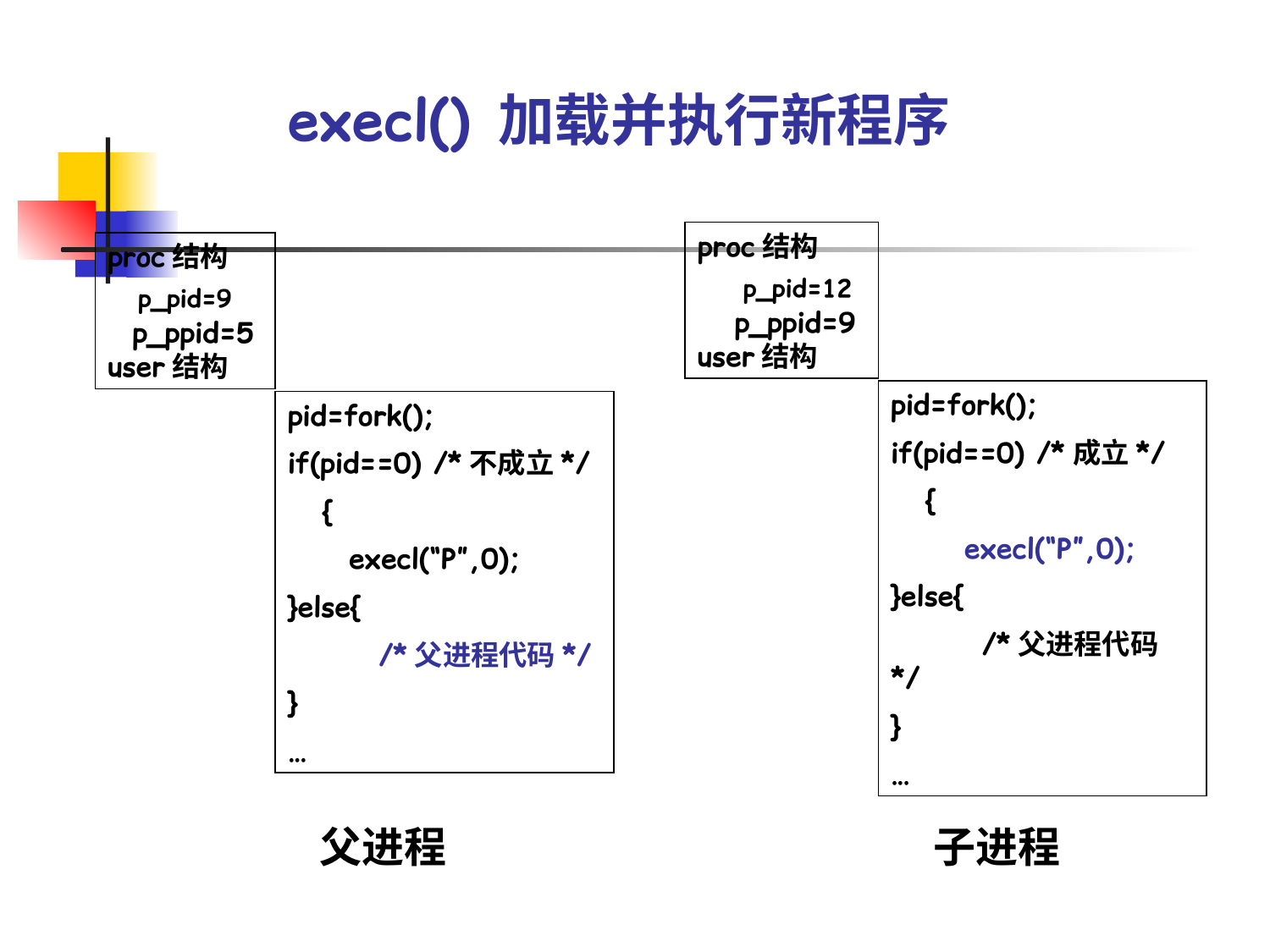

execl() 加载并执行新程序

proc结构
   p_pid=12
   p_ppid=9
user结构
proc结构
  p_pid=9
  p_ppid=5
user结构
pid=fork();
if(pid==0) /*成立*/
　{
      execl(“P”,0);
}else{
　　　/*父进程代码*/
}
…
pid=fork();
if(pid==0) /*不成立*/
　{
     execl(“P”,0);
}else{
　　　/*父进程代码*/
}
…
父进程
子进程